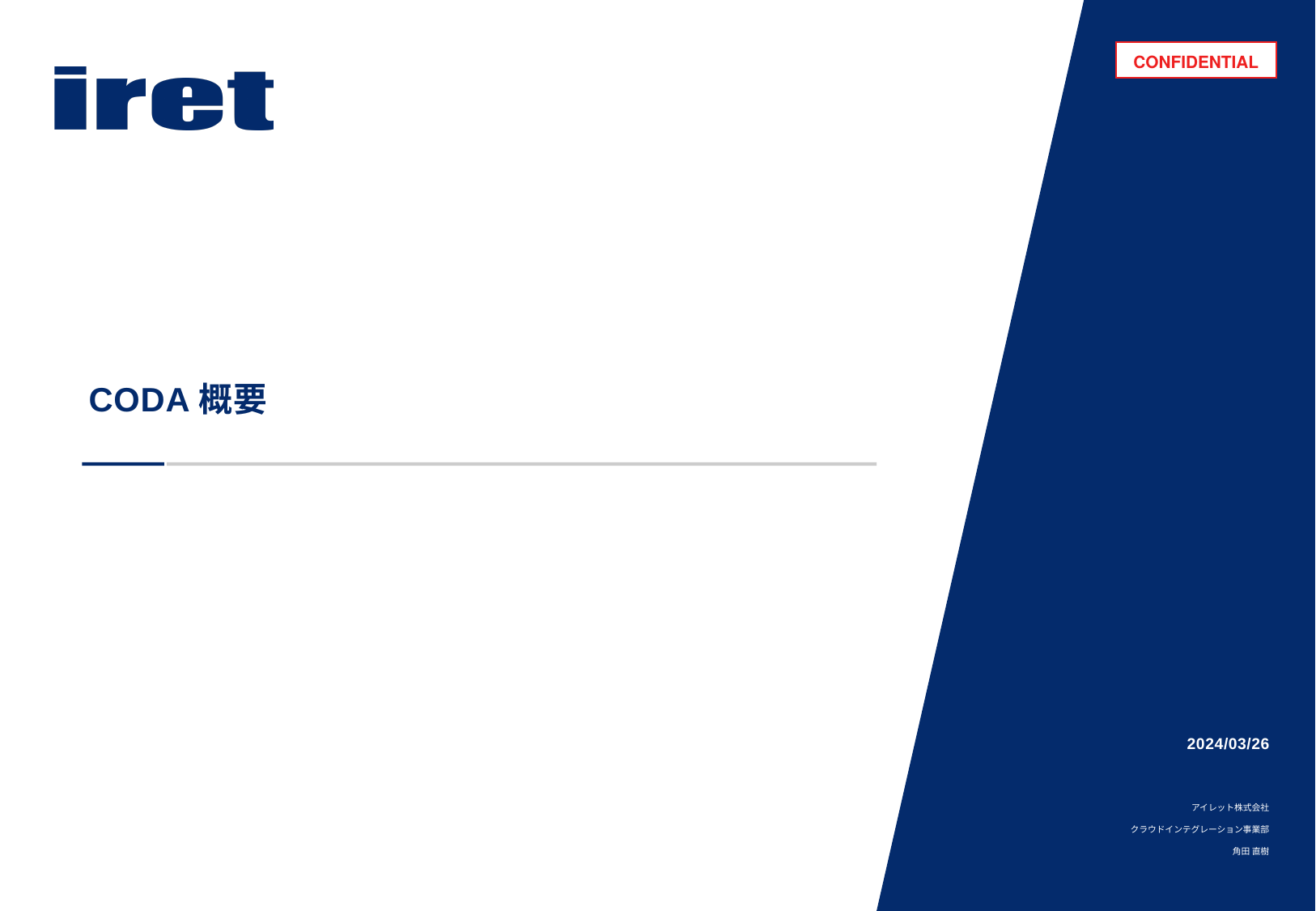

# CODA概要
2024/03/26
アイレット株式会社
クラウドインテグレーション事業部
角田 直樹